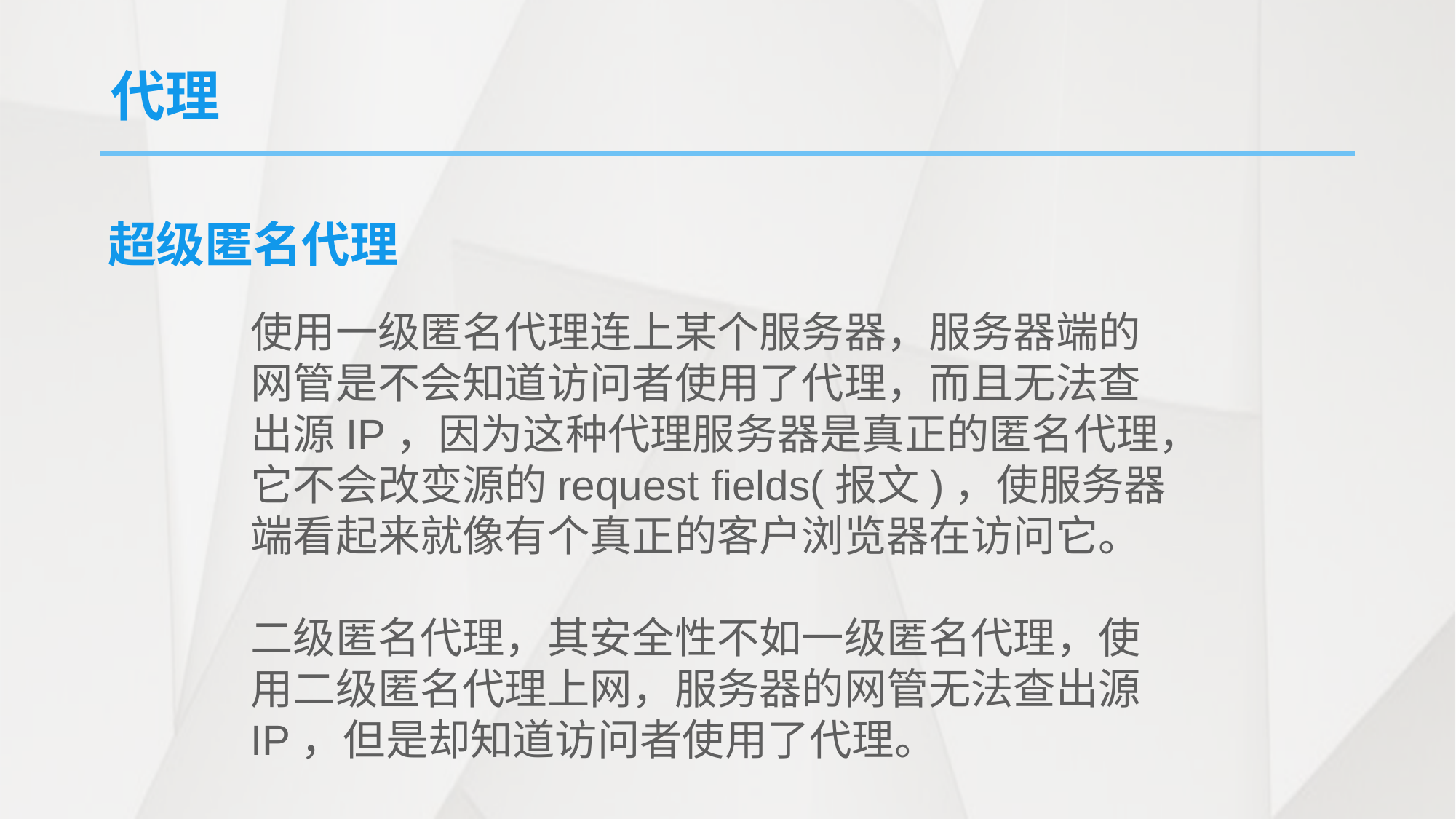

代理
超级匿名代理

使用一级匿名代理连上某个服务器，服务器端的网管是不会知道访问者使用了代理，而且无法查出源IP，因为这种代理服务器是真正的匿名代理，它不会改变源的request fields(报文)，使服务器端看起来就像有个真正的客户浏览器在访问它。

二级匿名代理，其安全性不如一级匿名代理，使用二级匿名代理上网，服务器的网管无法查出源IP，但是却知道访问者使用了代理。